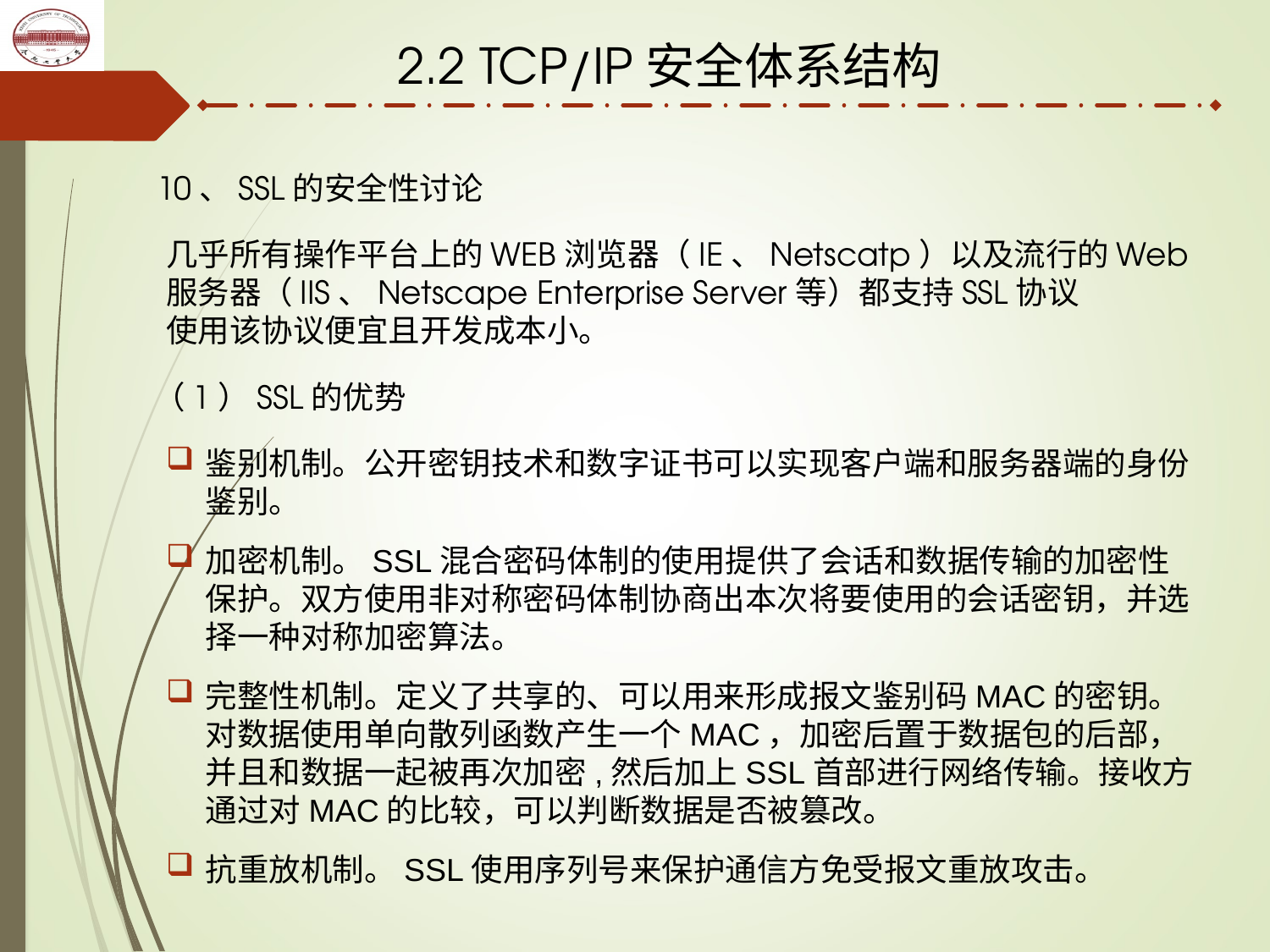

2.2 TCP/IP安全体系结构
10、SSL的安全性讨论
几乎所有操作平台上的WEB浏览器（IE、Netscatp）以及流行的Web服务器（IIS、Netscape Enterprise Server等）都支持SSL协议
使用该协议便宜且开发成本小。
（1）SSL的优势
鉴别机制。公开密钥技术和数字证书可以实现客户端和服务器端的身份鉴别。
加密机制。SSL混合密码体制的使用提供了会话和数据传输的加密性保护。双方使用非对称密码体制协商出本次将要使用的会话密钥，并选择一种对称加密算法。
完整性机制。定义了共享的、可以用来形成报文鉴别码MAC的密钥。对数据使用单向散列函数产生一个MAC，加密后置于数据包的后部，并且和数据一起被再次加密,然后加上SSL首部进行网络传输。接收方通过对MAC的比较，可以判断数据是否被篡改。
抗重放机制。SSL使用序列号来保护通信方免受报文重放攻击。